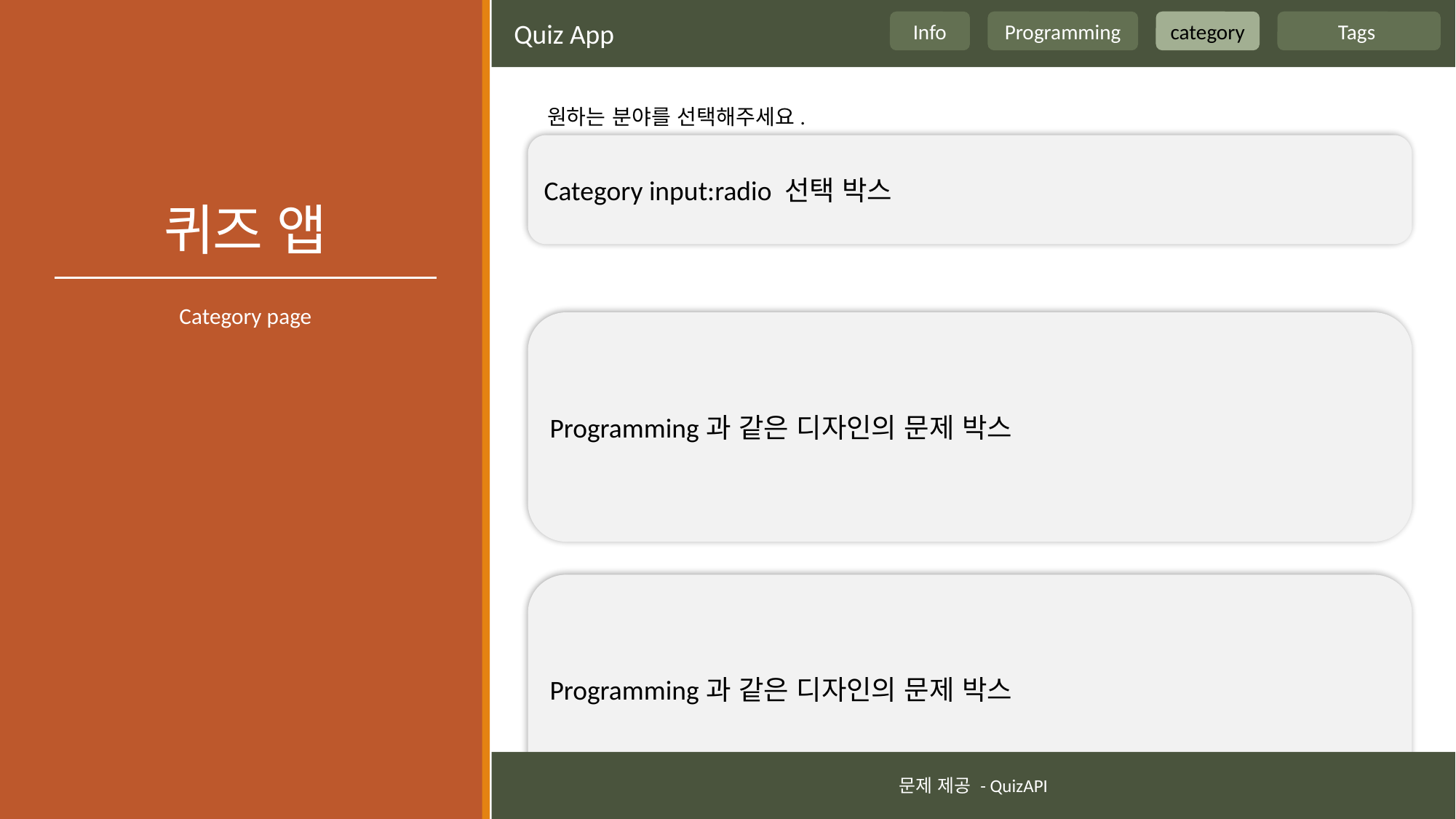

Quiz App
Info
Programming
category
Tags
# 퀴즈 앱
원하는 분야를 선택해주세요.
Category input:radio 선택 박스
Category page
Programming과 같은 디자인의 문제 박스
Programming과 같은 디자인의 문제 박스
문제 제공 - QuizAPI